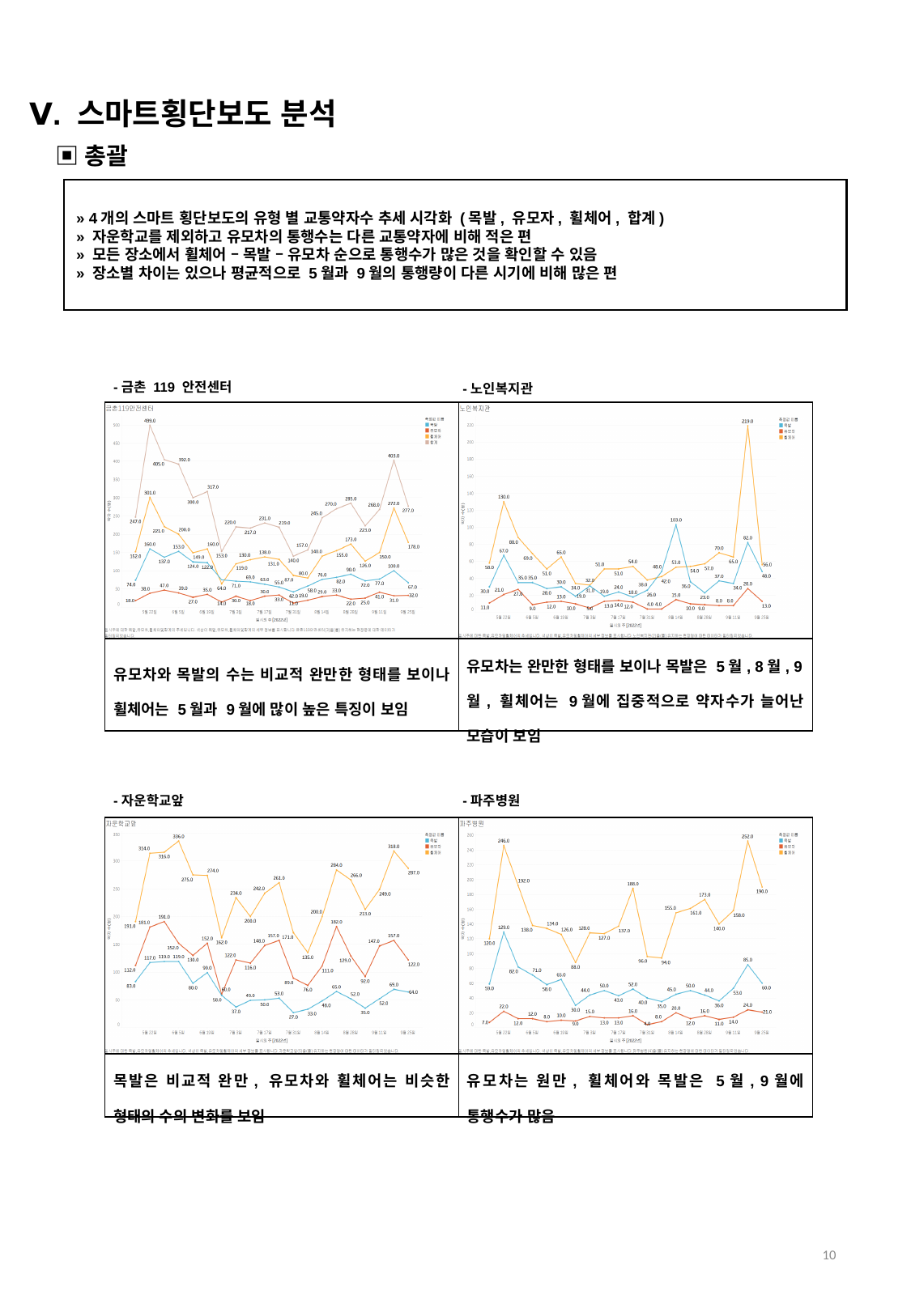

Ⅴ. 스마트횡단보도 분석
▣총괄

» 4개의 스마트 횡단보도의 유형 별 교통약자수 추세 시각화 (목발, 유모자, 휠체어, 합계)
» 자운학교를 제외하고 유모차의 통행수는 다른 교통약자에 비해 적은 편
» 모든 장소에서 휠체어 – 목발 – 유모차 순으로 통행수가 많은 것을 확인할 수 있음
» 장소별 차이는 있으나 평균적으로 5월과 9월의 통행량이 다른 시기에 비해 많은 편
-금촌 119 안전센터
-노인복지관
|  |  |
| --- | --- |
| 유모차와 목발의 수는 비교적 완만한 형태를 보이나 휠체어는 5월과 9월에 많이 높은 특징이 보임 | 유모차는 완만한 형태를 보이나 목발은 5월, 8월, 9월, 휠체어는 9월에 집중적으로 약자수가 늘어난 모습이 보임 |

-자운학교앞
-파주병원
|  |  |
| --- | --- |
| 목발은 비교적 완만, 유모차와 휠체어는 비슷한 형태의 수의 변화를 보임 | 유모차는 원만, 휠체어와 목발은 5월, 9월에 통행수가 많음 |

10